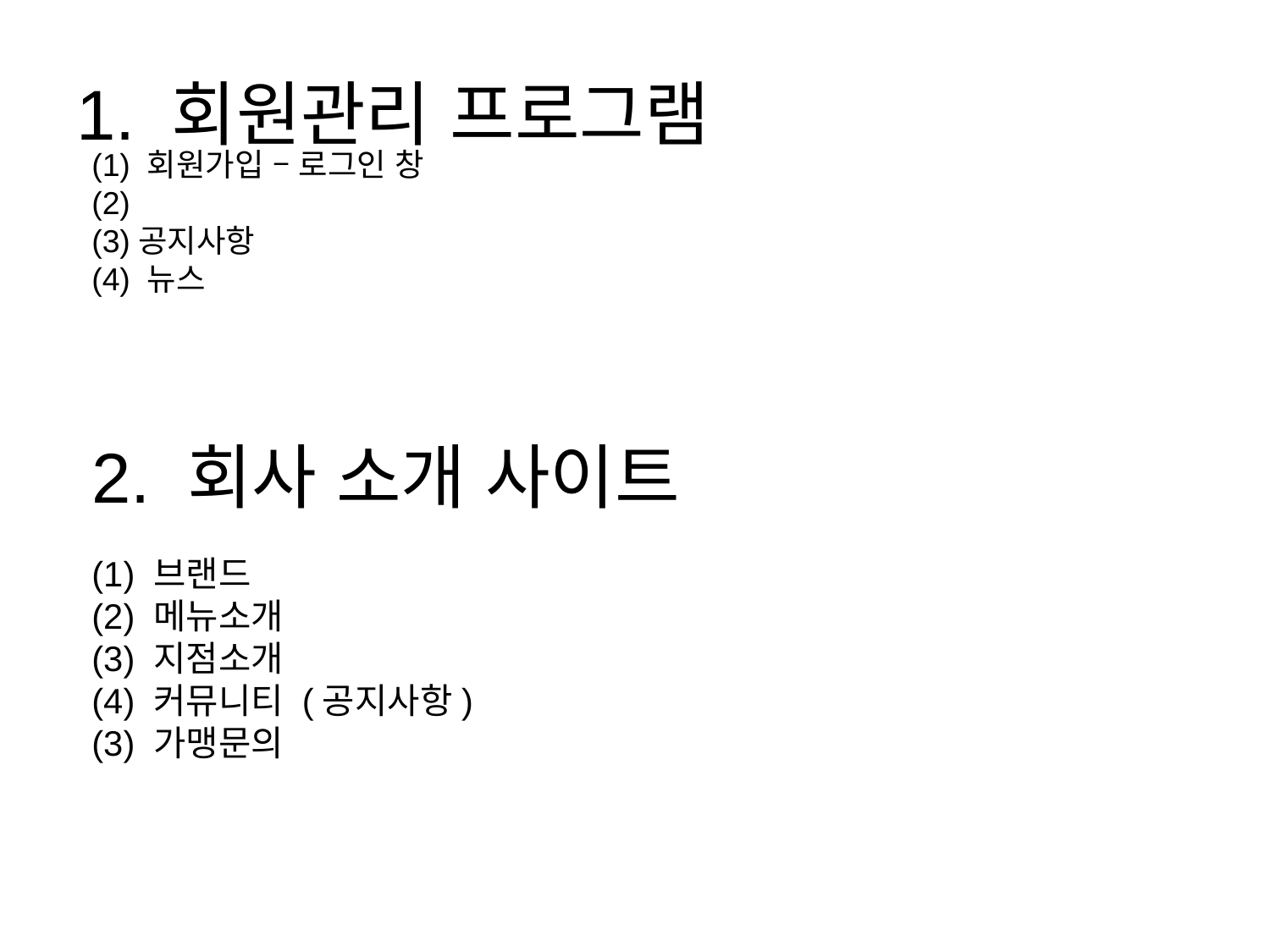

# 1. 회원관리 프로그램
(1) 회원가입 – 로그인 창
(2)
(3)공지사항
(4) 뉴스
2. 회사 소개 사이트
(1) 브랜드
(2) 메뉴소개
(3) 지점소개
(4) 커뮤니티 (공지사항)
(3) 가맹문의